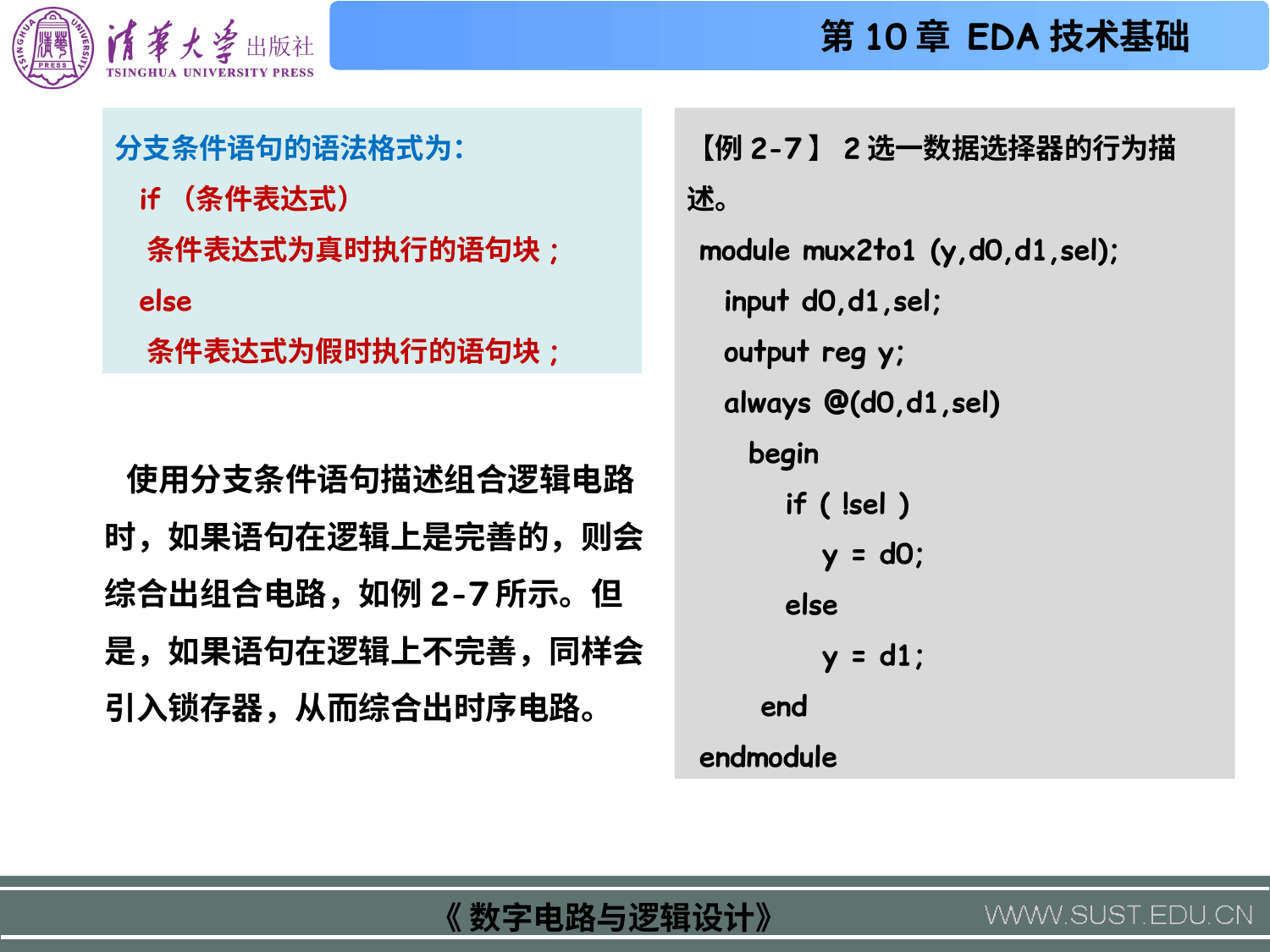

分支条件语句的语法格式为：
  if（条件表达式）
    条件表达式为真时执行的语句块;
  else
    条件表达式为假时执行的语句块;
【例2-7】2选一数据选择器的行为描述。
 module mux2to1 (y,d0,d1,sel);
   input d0,d1,sel;
   output reg y;
   always @(d0,d1,sel)
     begin
        if ( !sel )
           y = d0;
        else
           y = d1;
      end
 endmodule
  使用分支条件语句描述组合逻辑电路时，如果语句在逻辑上是完善的，则会综合出组合电路，如例2-7所示。但是，如果语句在逻辑上不完善，同样会引入锁存器，从而综合出时序电路。